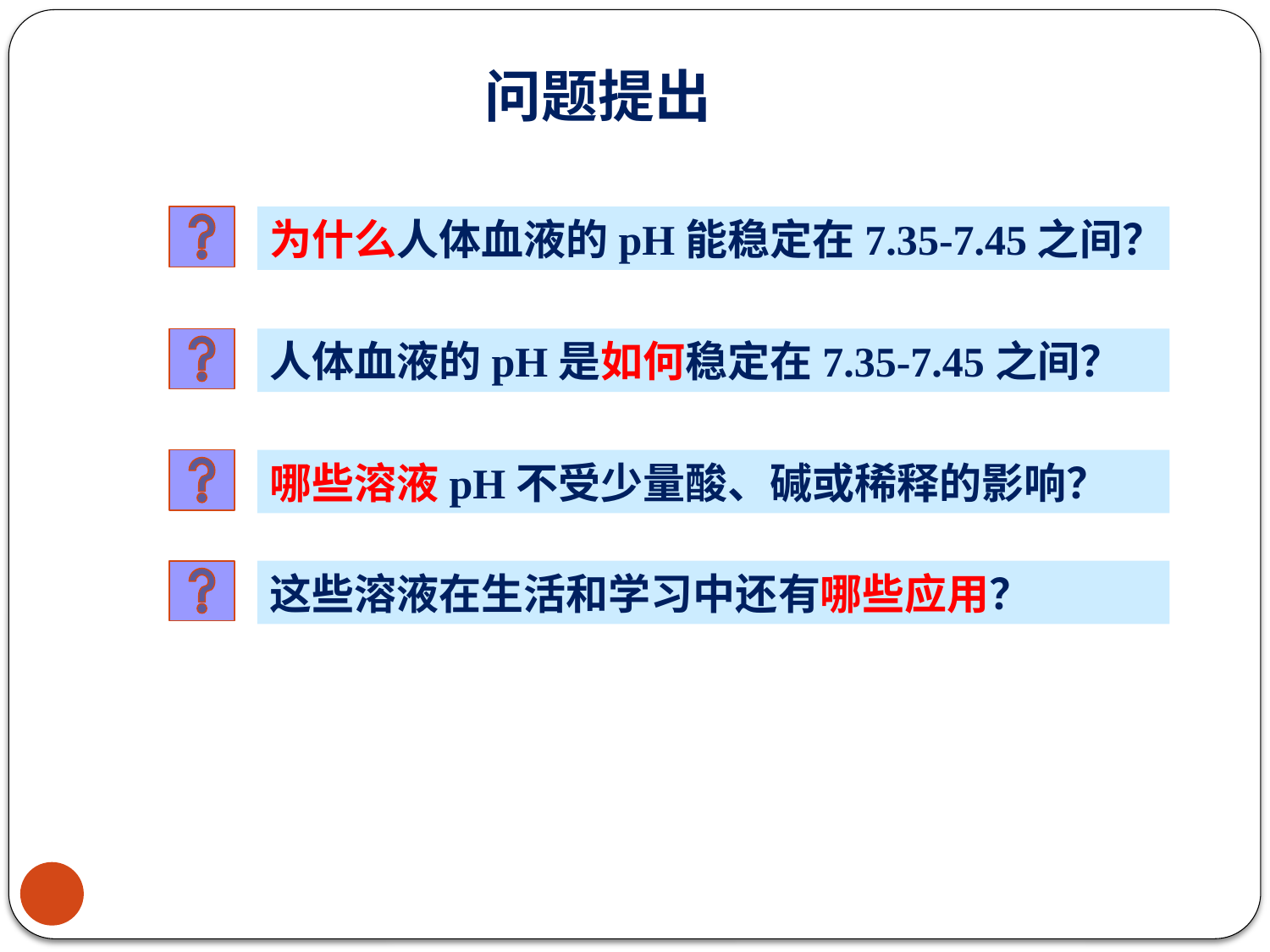

问题提出

为什么人体血液的pH能稳定在7.35-7.45之间？

人体血液的pH是如何稳定在7.35-7.45之间？

哪些溶液pH不受少量酸、碱或稀释的影响？

这些溶液在生活和学习中还有哪些应用？
3